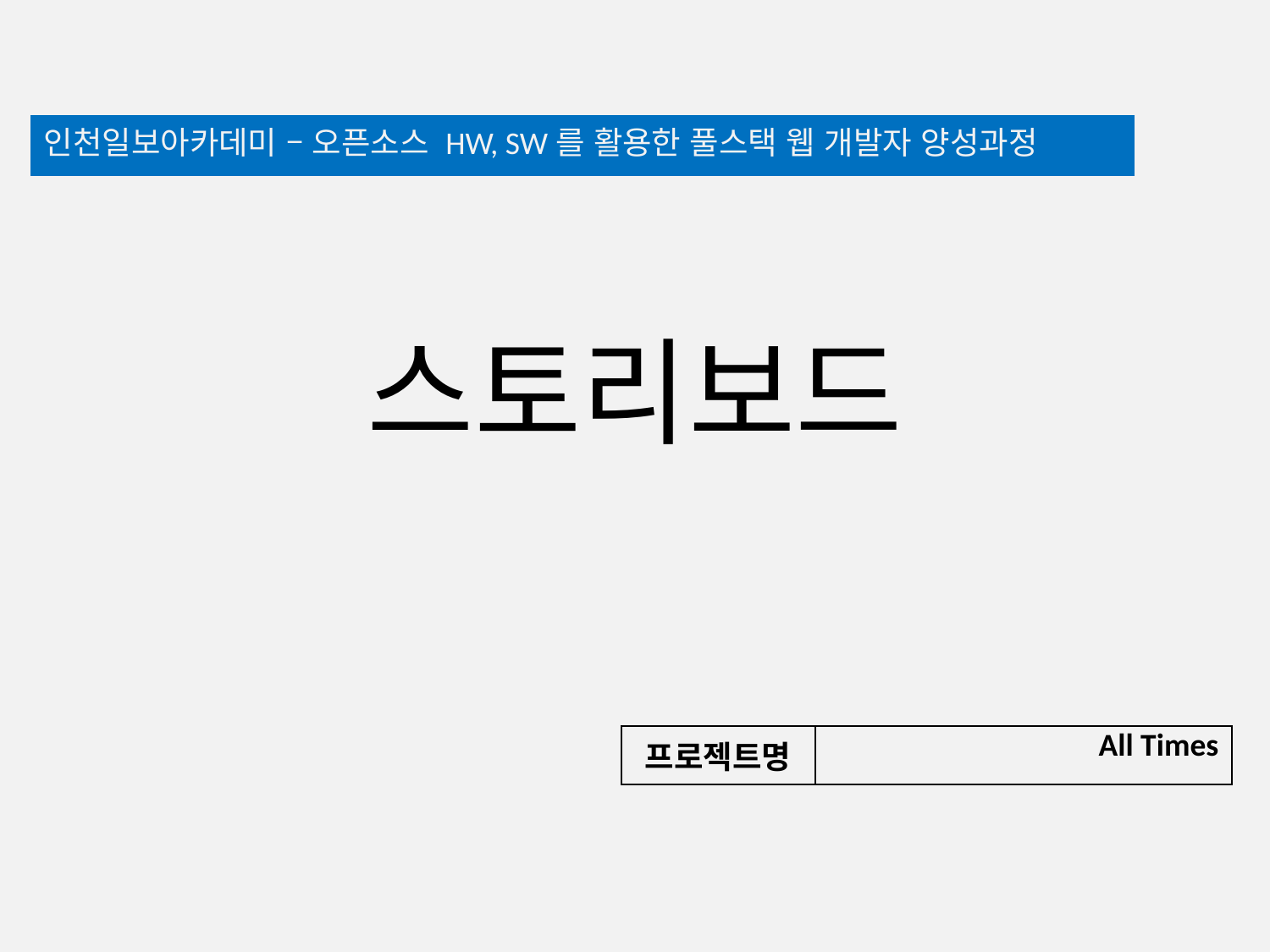

인천일보아카데미 – 오픈소스 HW, SW를 활용한 풀스택 웹 개발자 양성과정
# 스토리보드
| 프로젝트명 | All Times |
| --- | --- |